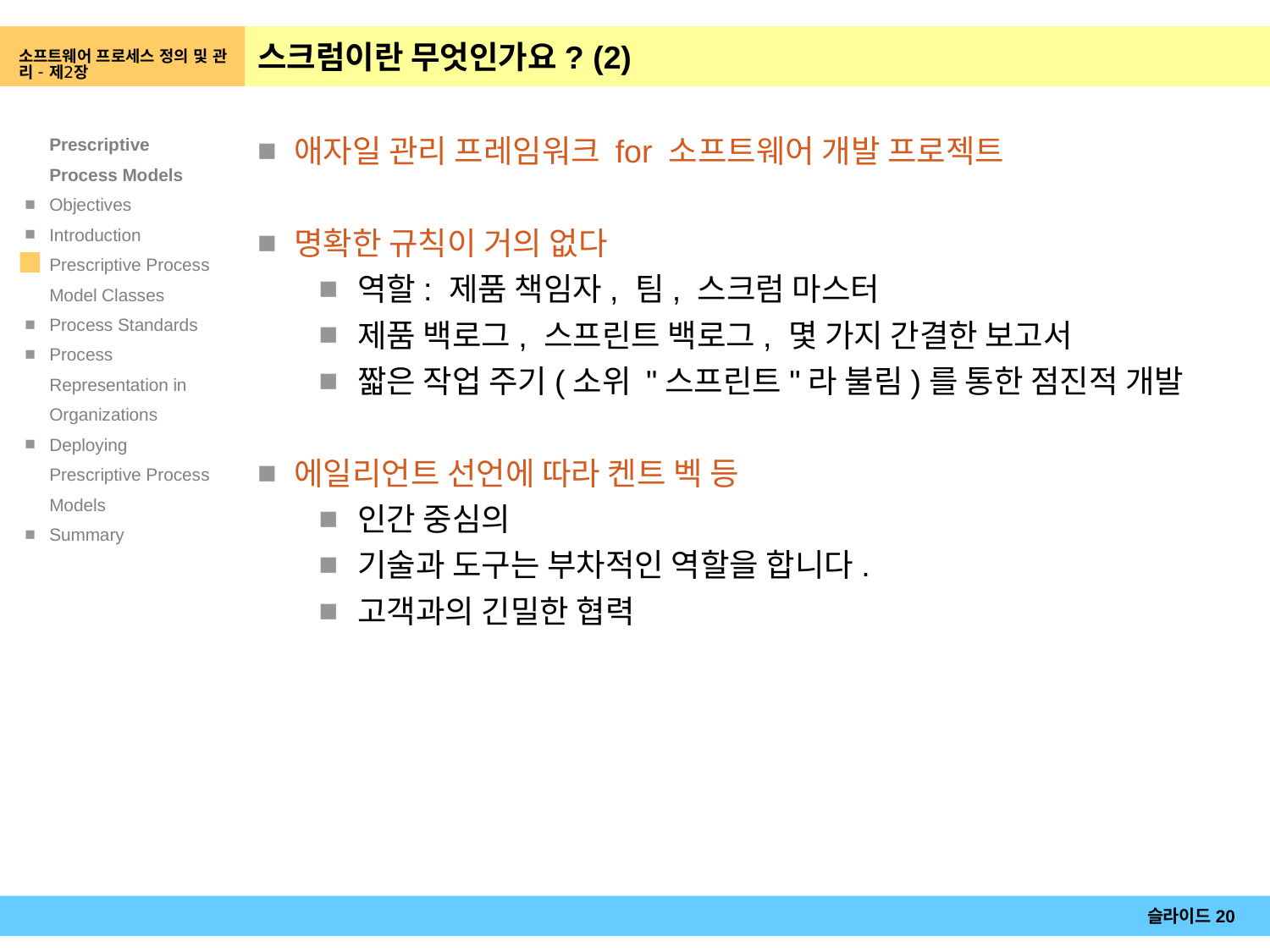

소프트웨어 프로세스 정의 및 관리 - 제2장
# 스크럼이란 무엇인가요? (2)
애자일 관리 프레임워크 for 소프트웨어 개발 프로젝트

명확한 규칙이 거의 없다
역할: 제품 책임자, 팀, 스크럼 마스터
제품 백로그, 스프린트 백로그, 몇 가지 간결한 보고서
짧은 작업 주기(소위 "스프린트"라 불림)를 통한 점진적 개발

에일리언트 선언에 따라 켄트 벡 등
인간 중심의
기술과 도구는 부차적인 역할을 합니다.
고객과의 긴밀한 협력

슬라이드20